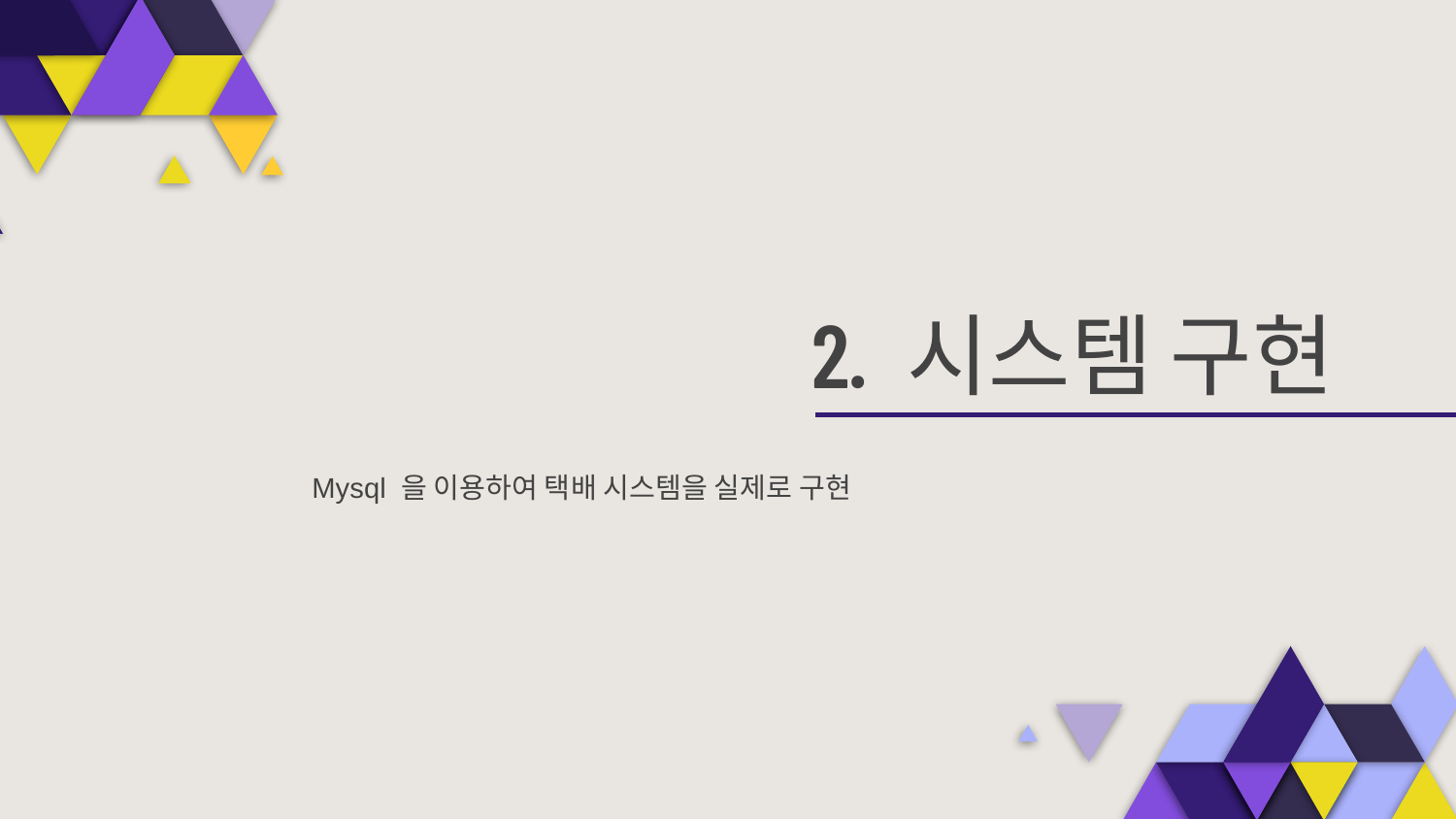

# 2. 시스템 구현
Mysql 을 이용하여 택배 시스템을 실제로 구현